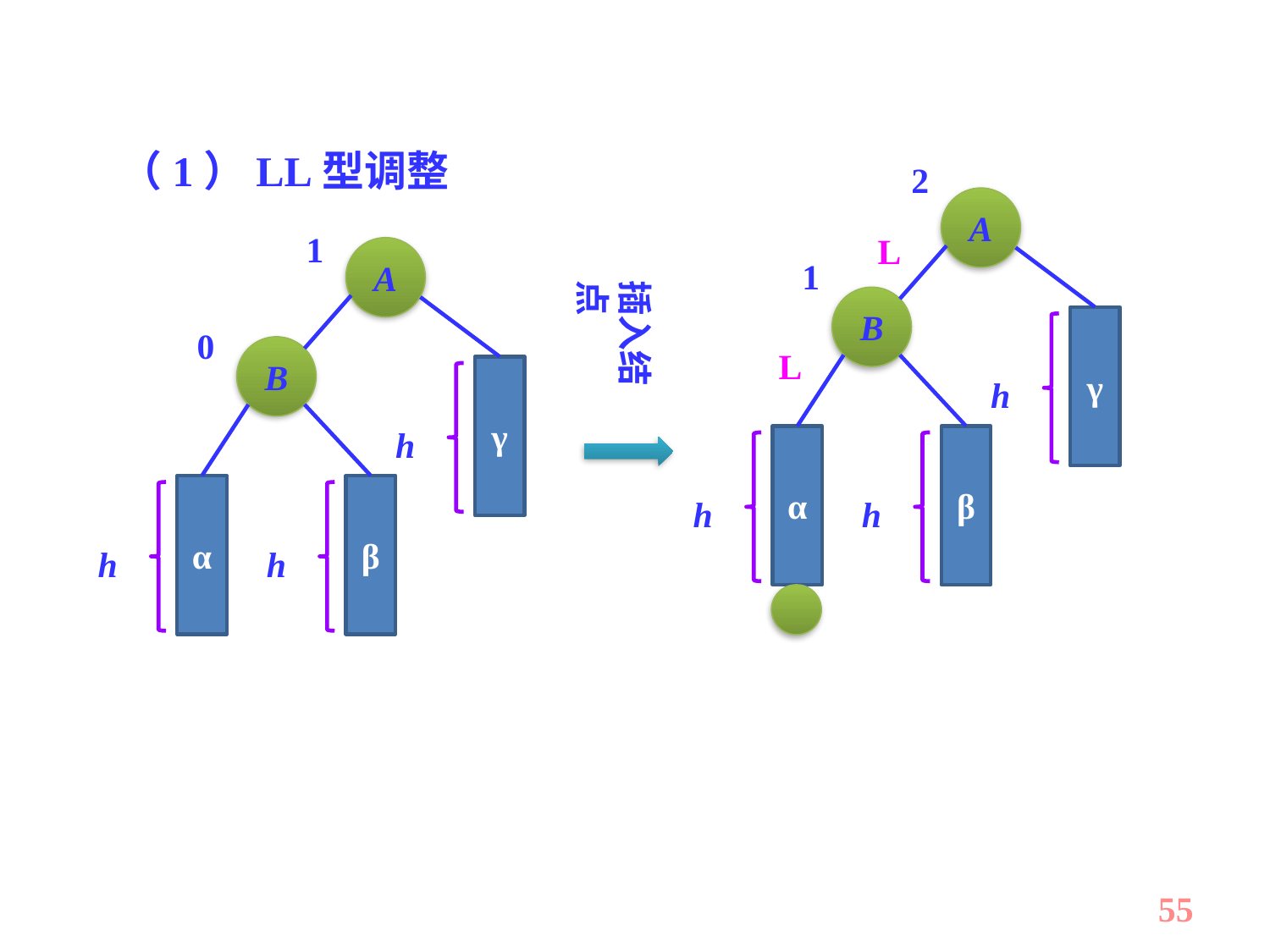

（1）LL型调整
2
1
A
B
γ

h
α
β

h
h
1
A
0
B
γ

h
α
β

h
h
L
L
插入结点

55